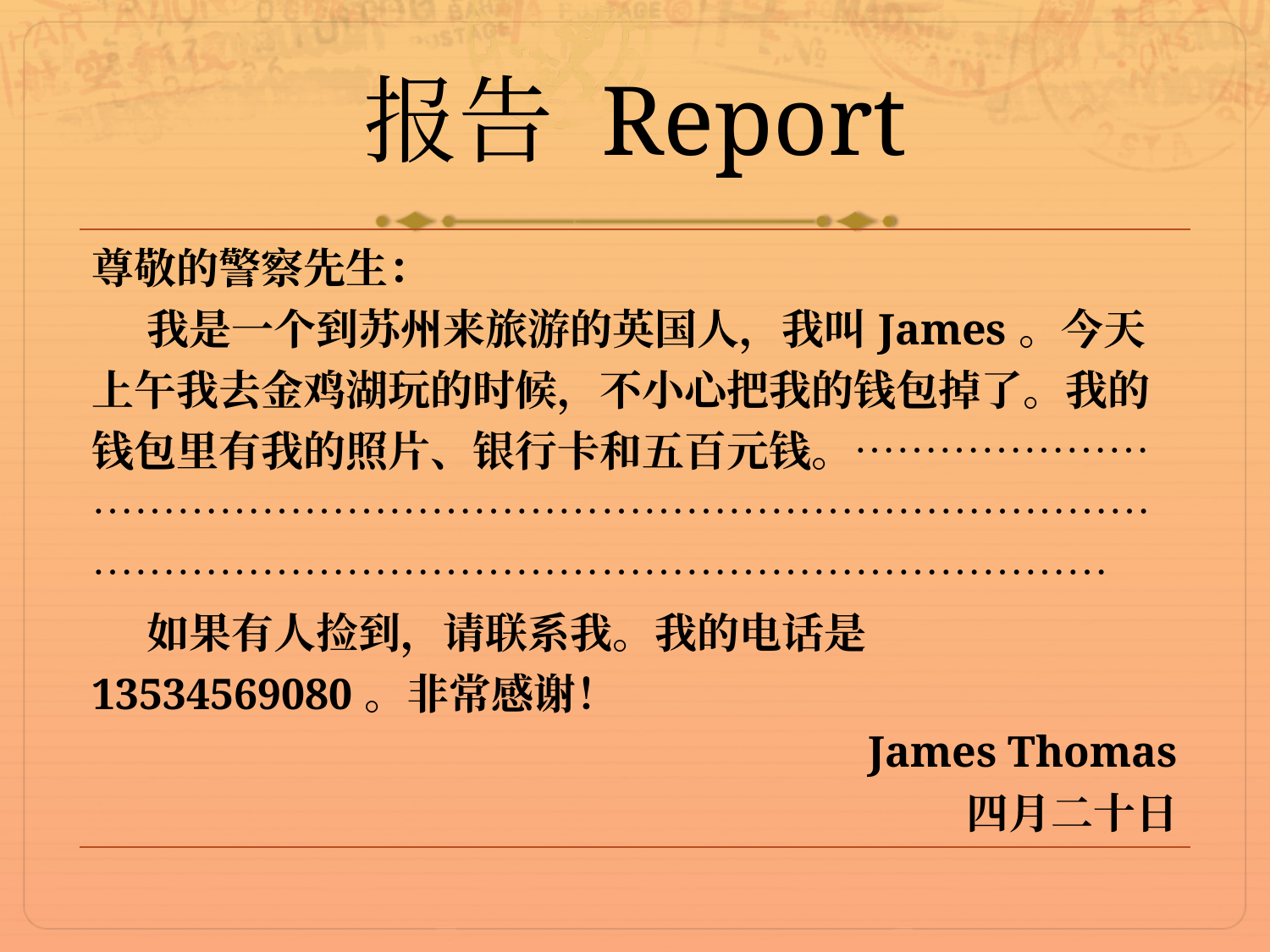

# 报告 Report
| 尊敬的警察先生： 我是一个到苏州来旅游的英国人，我叫James。今天上午我去金鸡湖玩的时候，不小心把我的钱包掉了。我的钱包里有我的照片、银行卡和五百元钱。…………………………………………………………………………………………………………………………………………………… 如果有人捡到，请联系我。我的电话是13534569080。非常感谢！ James Thomas 四月二十日 |
| --- |